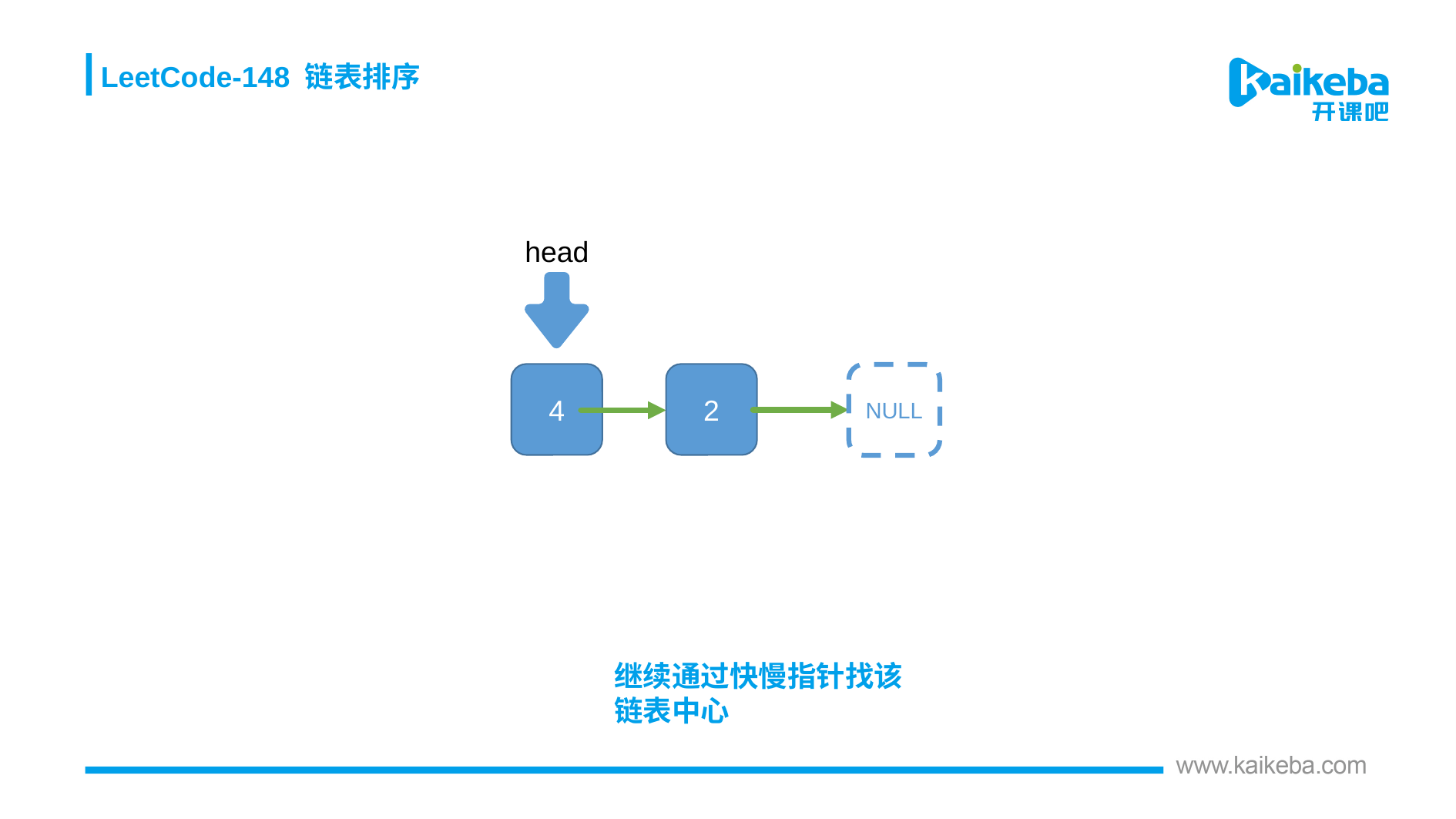

LeetCode-148 链表排序
head

4
2
NULL
继续通过快慢指针找该链表中心